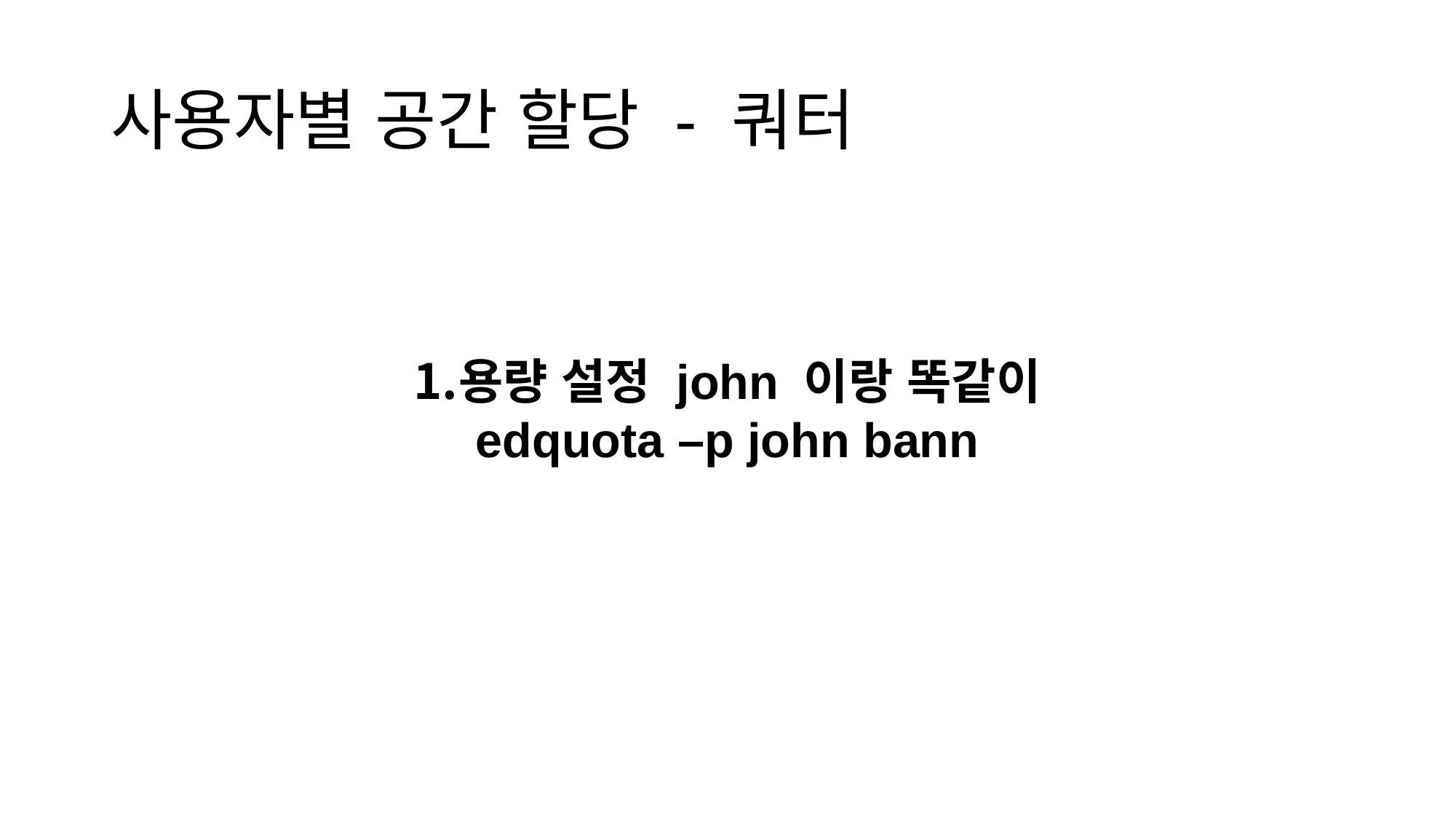

# 사용자별 공간 할당 - 쿼터
용량 설정 john 이랑 똑같이
edquota –p john bann